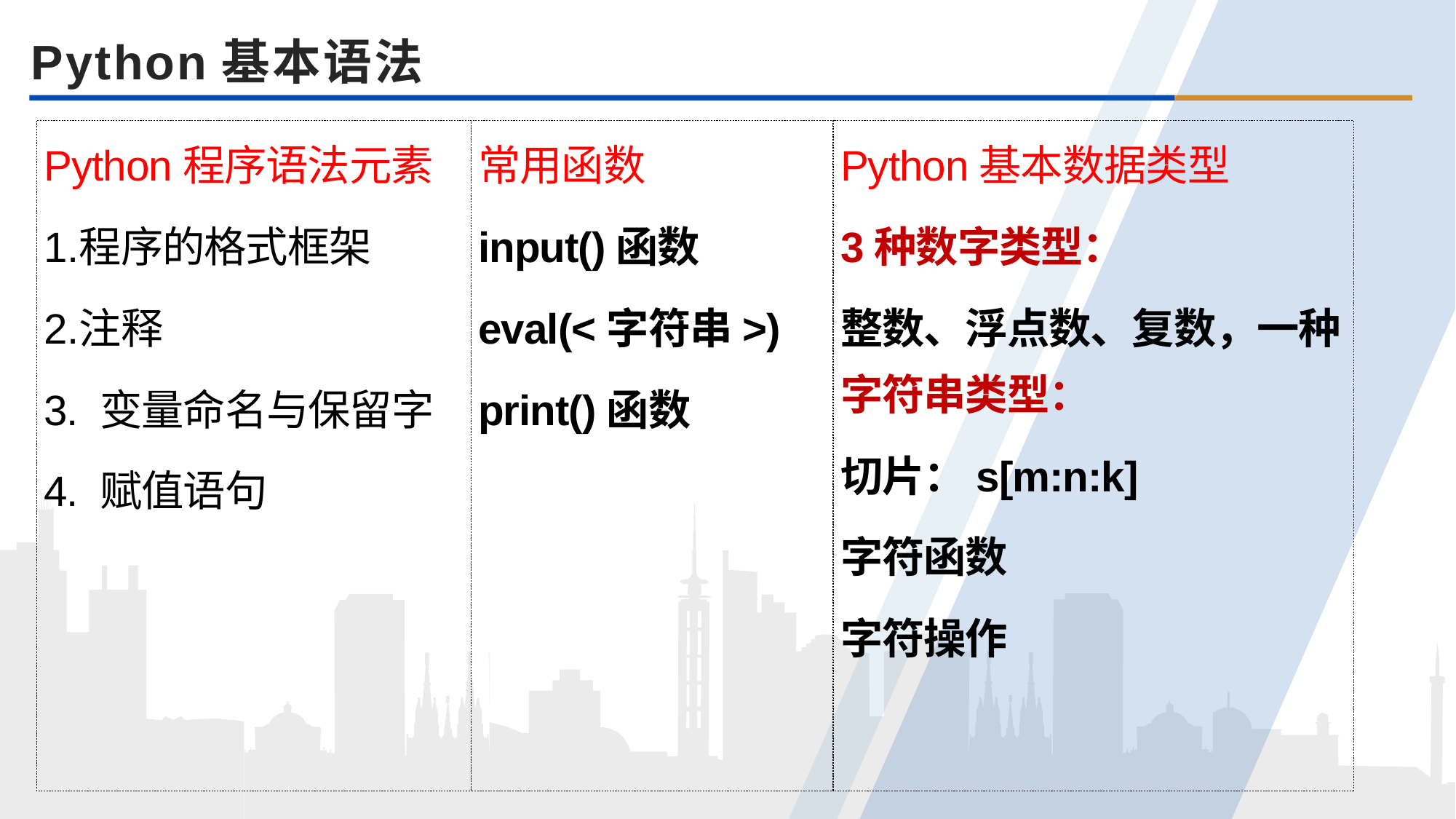

Python基本语法
常用函数
input()函数
eval(<字符串>)
print()函数

Python程序语法元素
程序的格式框架
注释
3. 变量命名与保留字
4. 赋值语句

Python基本数据类型
3种数字类型：
整数、浮点数、复数，一种字符串类型：
切片：s[m:n:k]
字符函数
字符操作